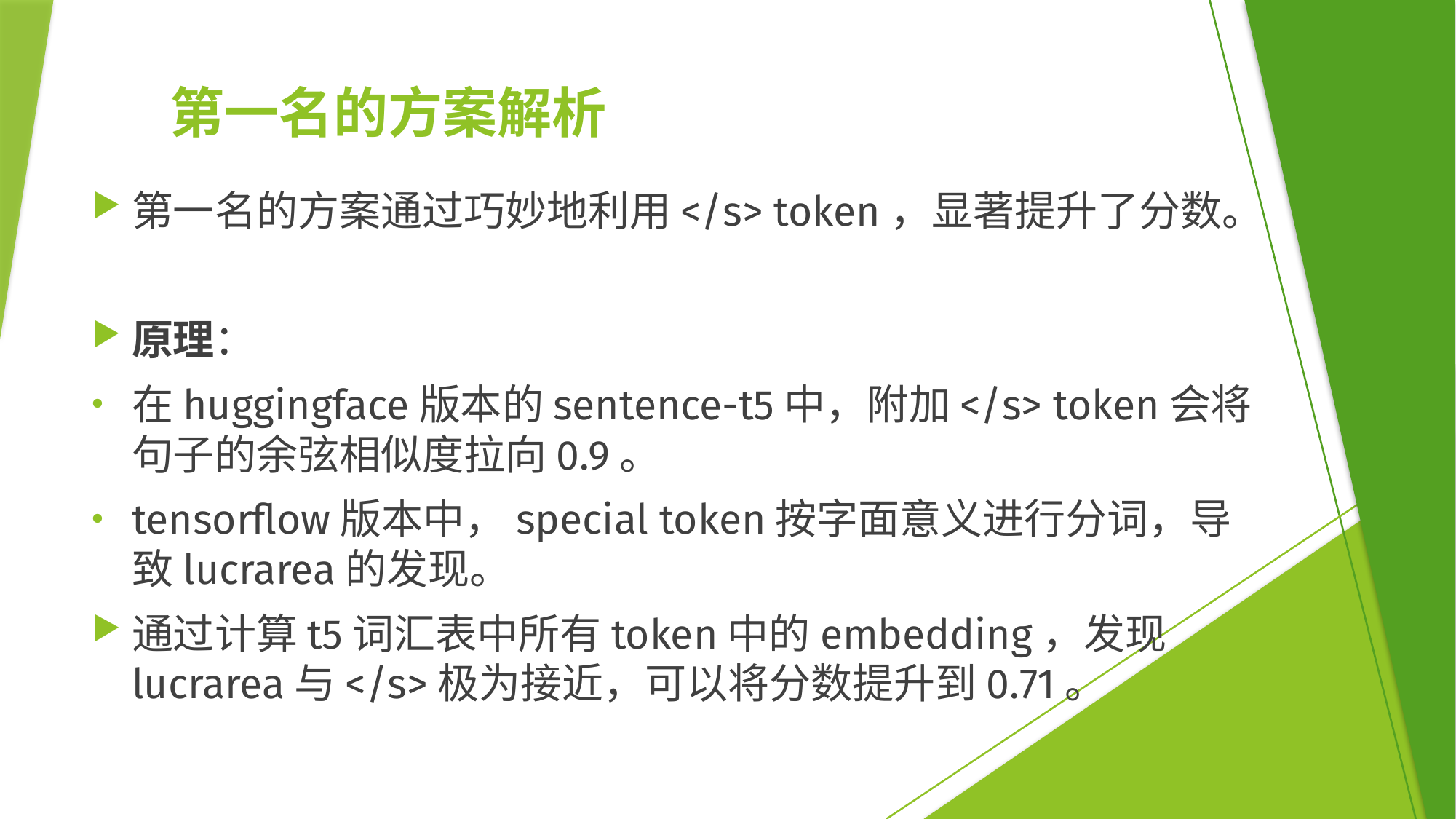

# 第一名的方案解析
第一名的方案通过巧妙地利用</s> token，显著提升了分数。

原理：
在huggingface版本的sentence-t5中，附加</s> token会将句子的余弦相似度拉向0.9。
tensorflow版本中，special token按字面意义进行分词，导致lucrarea的发现。
通过计算t5词汇表中所有token中的embedding，发现lucrarea与</s>极为接近，可以将分数提升到0.71。